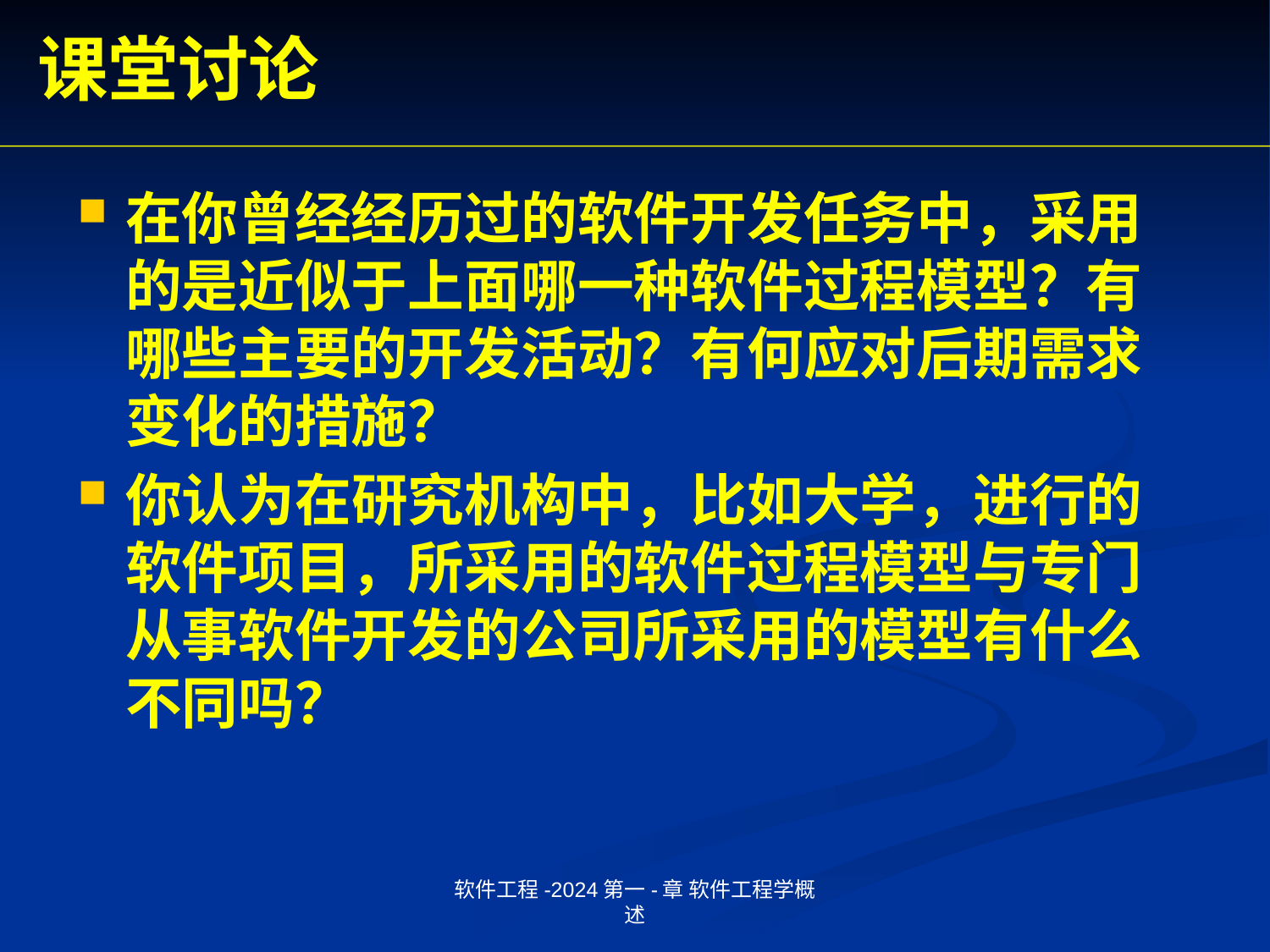

课堂讨论

在你曾经经历过的软件开发任务中，采用的是近似于上面哪一种软件过程模型？有哪些主要的开发活动？有何应对后期需求变化的措施？
你认为在研究机构中，比如大学，进行的软件项目，所采用的软件过程模型与专门从事软件开发的公司所采用的模型有什么不同吗？
软件工程-2024第一-章 软件工程学概述
173